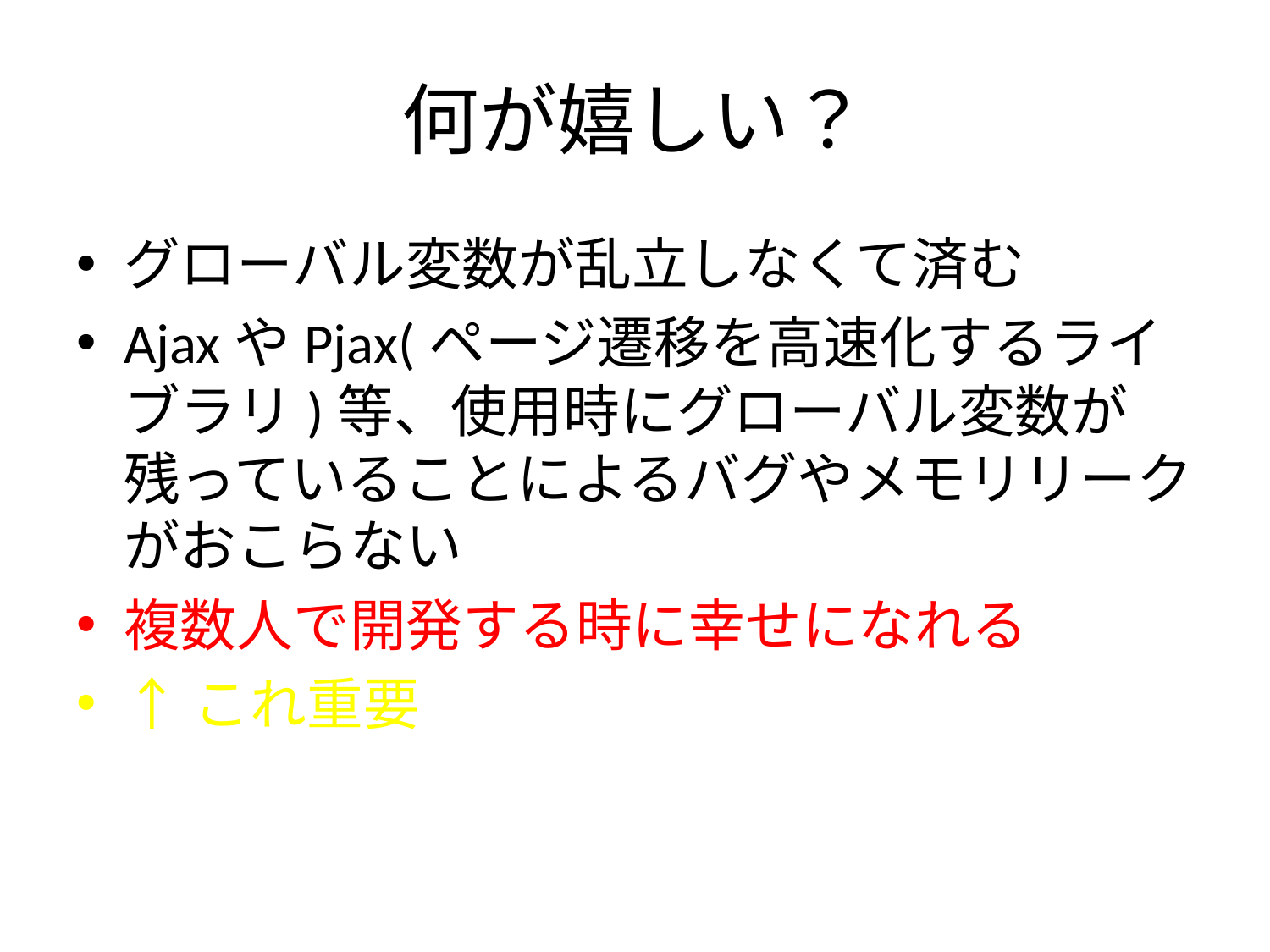

# 何が嬉しい？
グローバル変数が乱立しなくて済む
AjaxやPjax(ページ遷移を高速化するライブラリ)等、使用時にグローバル変数が残っていることによるバグやメモリリークがおこらない
複数人で開発する時に幸せになれる
↑これ重要